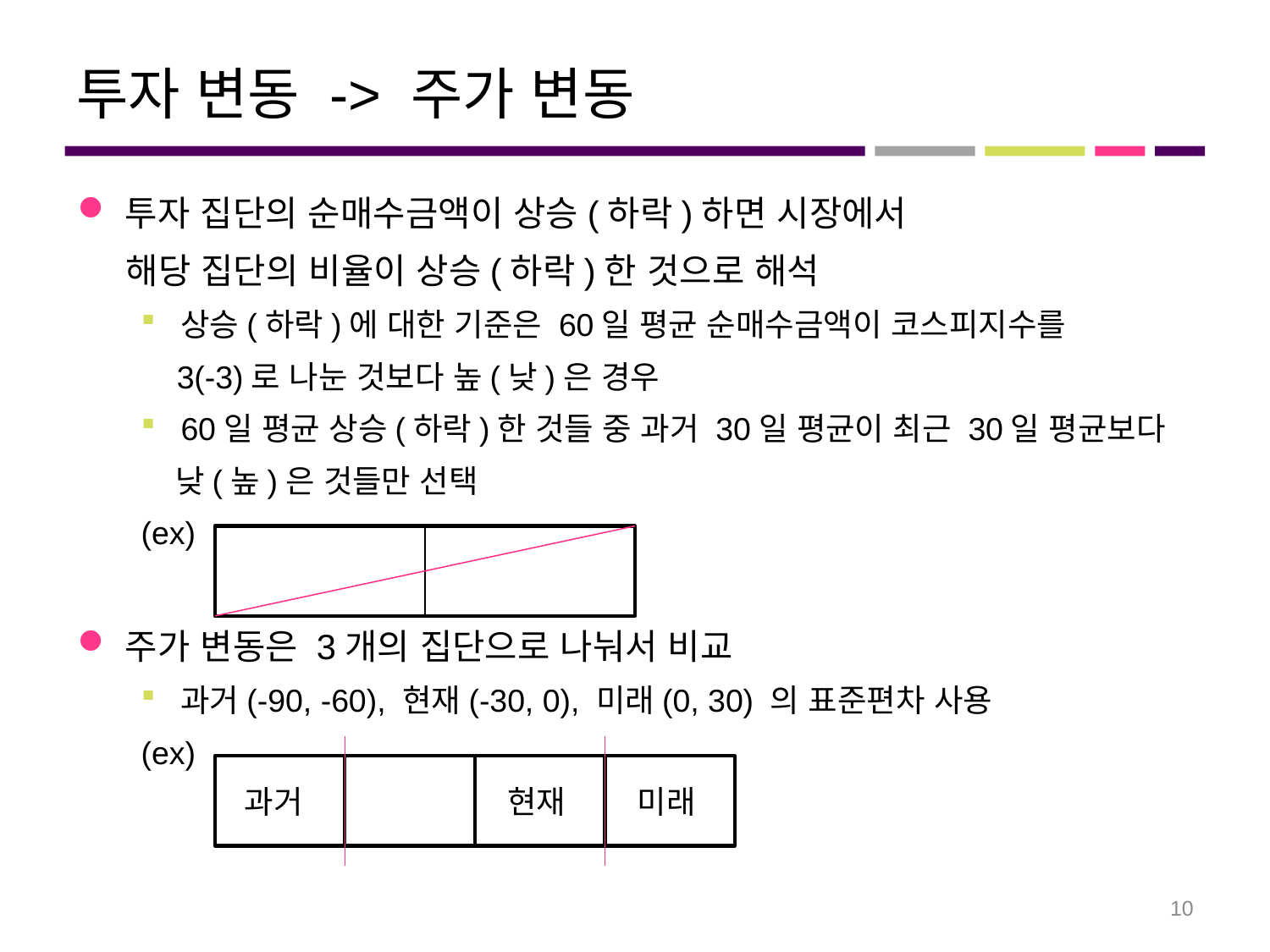

# 투자 변동 -> 주가 변동
투자 집단의 순매수금액이 상승(하락)하면 시장에서
    해당 집단의 비율이 상승(하락)한 것으로 해석
상승(하락)에 대한 기준은 60일 평균 순매수금액이 코스피지수를
    3(-3)로 나눈 것보다 높(낮)은 경우
60일 평균 상승(하락)한 것들 중 과거 30일 평균이 최근 30일 평균보다
   낮(높)은 것들만 선택
(ex)

주가 변동은 3개의 집단으로 나눠서 비교
과거(-90, -60), 현재(-30, 0), 미래(0, 30) 의 표준편차 사용
(ex)

현재
미래
과거
10